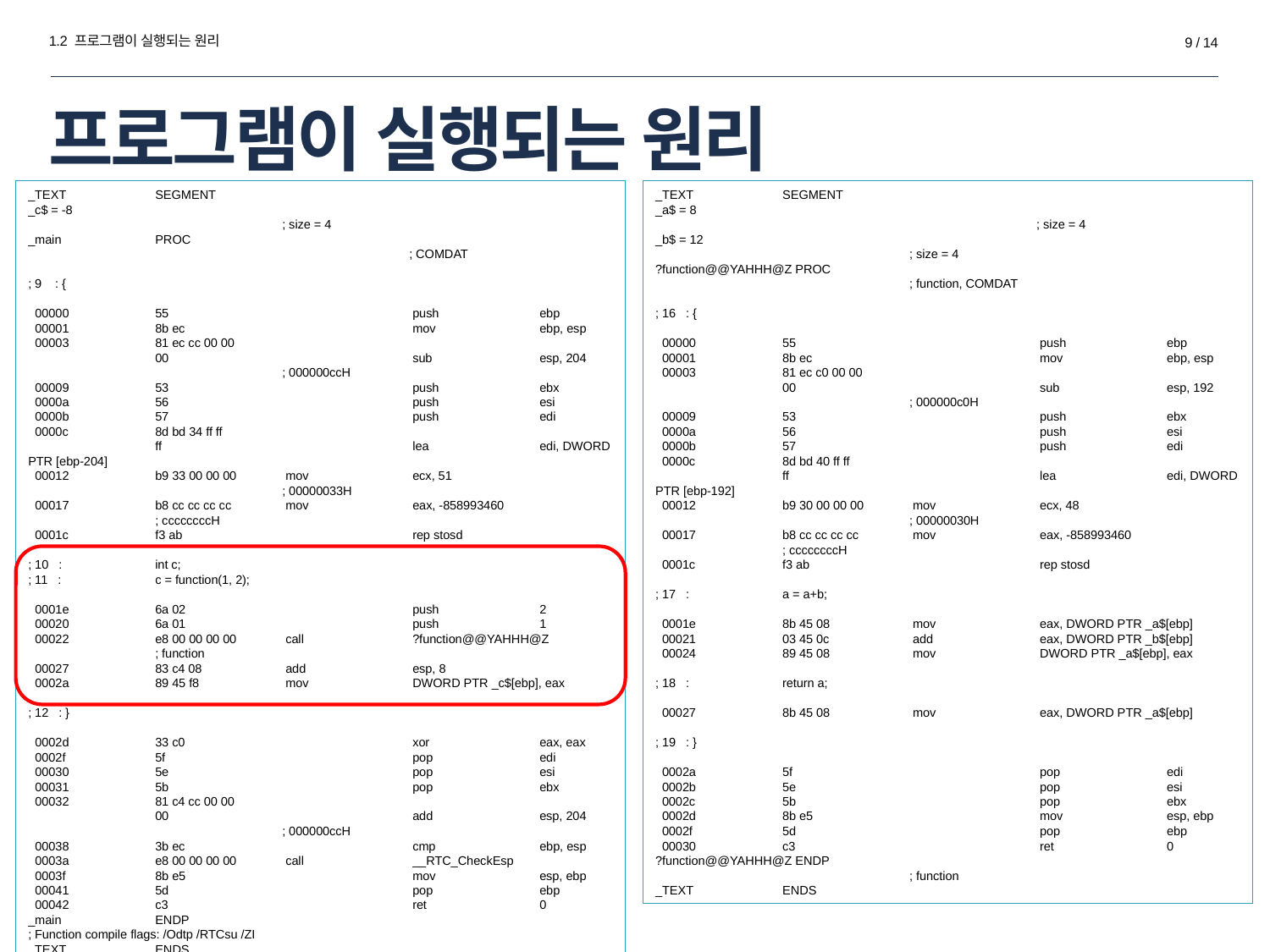

1.2 프로그램이 실행되는 원리
9 / 14
# 프로그램이 실행되는 원리
_TEXT	SEGMENT
_c$ = -8						; size = 4
_main	PROC						; COMDAT

; 9    : {

  00000	55		 push	 ebp
  00001	8b ec		 mov	 ebp, esp
  00003	81 ec cc 00 00
	00		 sub	 esp, 204		; 000000ccH
  00009	53		 push	 ebx
  0000a	56		 push	 esi
  0000b	57		 push	 edi
  0000c	8d bd 34 ff ff
	ff		 lea	 edi, DWORD PTR [ebp-204]
  00012	b9 33 00 00 00	 mov	 ecx, 51			; 00000033H
  00017	b8 cc cc cc cc	 mov	 eax, -858993460		; ccccccccH
  0001c	f3 ab		 rep stosd

; 10   : 	int c;
; 11   : 	c = function(1, 2);

  0001e	6a 02		 push	 2
  00020	6a 01		 push	 1
  00022	e8 00 00 00 00	 call	 ?function@@YAHHH@Z	; function
  00027	83 c4 08	 add	 esp, 8
  0002a	89 45 f8	 mov	 DWORD PTR _c$[ebp], eax

; 12   : }

  0002d	33 c0		 xor	 eax, eax
  0002f	5f		 pop	 edi
  00030	5e		 pop	 esi
  00031	5b		 pop	 ebx
  00032	81 c4 cc 00 00
	00		 add	 esp, 204		; 000000ccH
  00038	3b ec		 cmp	 ebp, esp
  0003a	e8 00 00 00 00	 call	 __RTC_CheckEsp
  0003f	8b e5		 mov	 esp, ebp
  00041	5d		 pop	 ebp
  00042	c3		 ret	 0
_main	ENDP
; Function compile flags: /Odtp /RTCsu /ZI
_TEXT	ENDS
_TEXT	SEGMENT
_a$ = 8							; size = 4
_b$ = 12						; size = 4
?function@@YAHHH@Z PROC					; function, COMDAT

; 16   : {

  00000	55		 push	 ebp
  00001	8b ec		 mov	 ebp, esp
  00003	81 ec c0 00 00
	00		 sub	 esp, 192		; 000000c0H
  00009	53		 push	 ebx
  0000a	56		 push	 esi
  0000b	57		 push	 edi
  0000c	8d bd 40 ff ff
	ff		 lea	 edi, DWORD PTR [ebp-192]
  00012	b9 30 00 00 00	 mov	 ecx, 48			; 00000030H
  00017	b8 cc cc cc cc	 mov	 eax, -858993460		; ccccccccH
  0001c	f3 ab		 rep stosd

; 17   : 	a = a+b;

  0001e	8b 45 08	 mov	 eax, DWORD PTR _a$[ebp]
  00021	03 45 0c	 add	 eax, DWORD PTR _b$[ebp]
  00024	89 45 08	 mov	 DWORD PTR _a$[ebp], eax

; 18   : 	return a;

  00027	8b 45 08	 mov	 eax, DWORD PTR _a$[ebp]

; 19   : }

  0002a	5f		 pop	 edi
  0002b	5e		 pop	 esi
  0002c	5b		 pop	 ebx
  0002d	8b e5		 mov	 esp, ebp
  0002f	5d		 pop	 ebp
  00030	c3		 ret	 0
?function@@YAHHH@Z ENDP					; function
_TEXT	ENDS